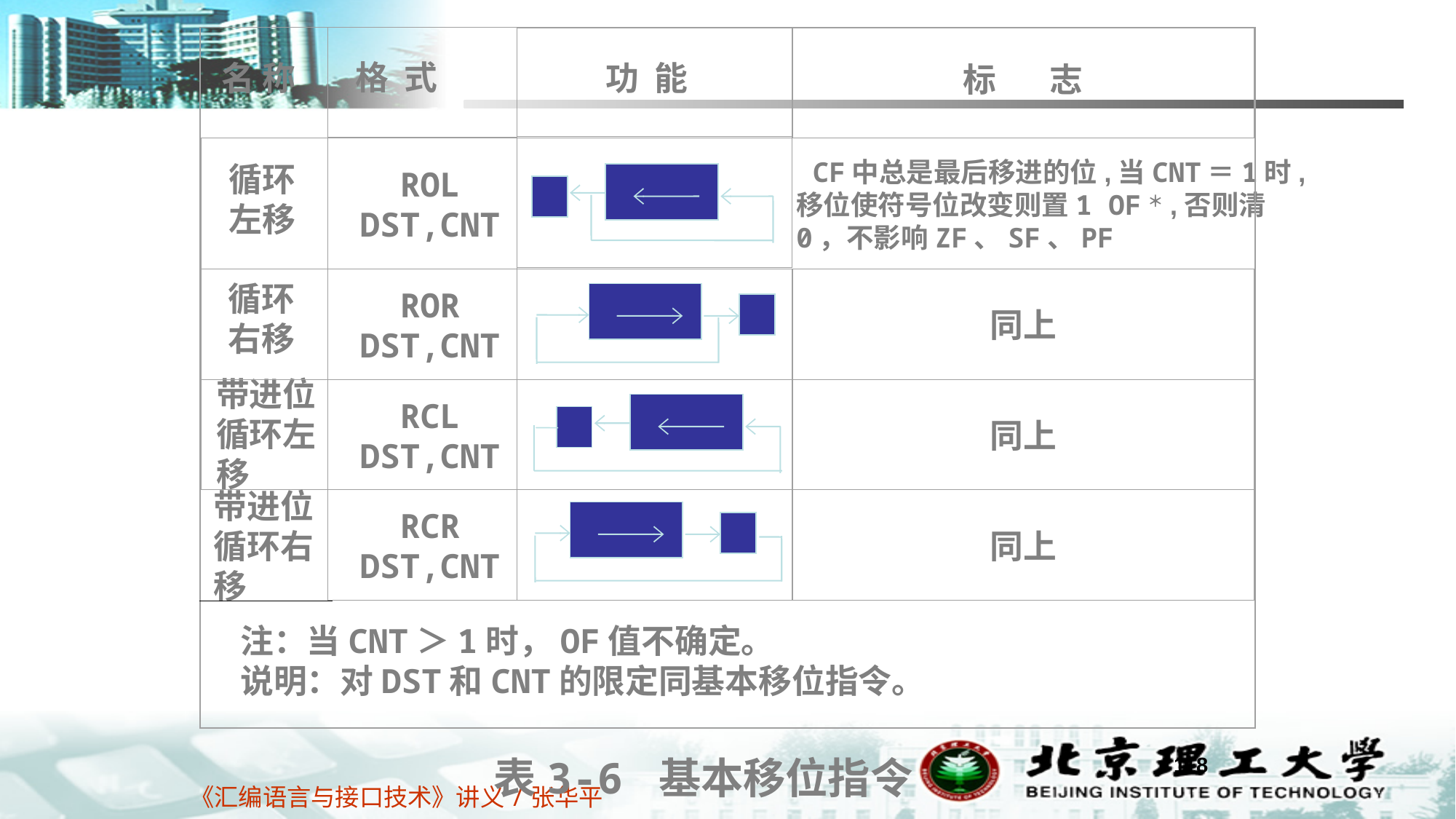

格  式

功  能

标       志

名 称

   ROL
 DST,CNT

 CF中总是最后移进的位,当CNT＝1时,
移位使符号位改变则置1 OF＊,否则清
0，不影响ZF、SF、PF
循环
左移

   ROR
 DST,CNT

同上
循环
右移

带进位
循环左
移

   RCL
 DST,CNT

同上

带进位
循环右
移

   RCR
 DST,CNT

同上

注：当CNT＞1时，OF值不确定。
说明：对DST和CNT的限定同基本移位指令。

表3-6 基本移位指令
118